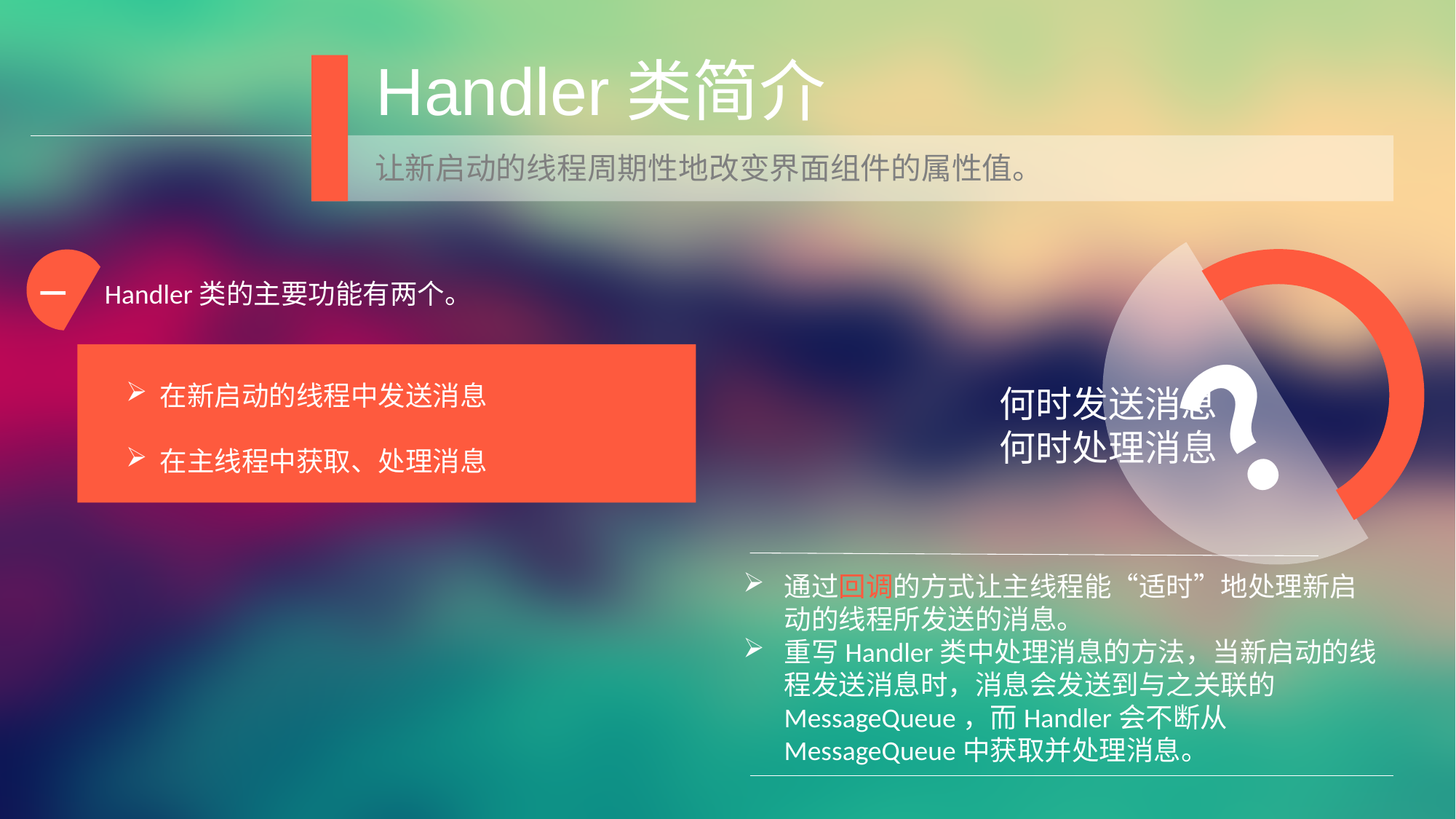

Handler类简介

让新启动的线程周期性地改变界面组件的属性值。

？

一     Handler类的主要功能有两个。

在新启动的线程中发送消息

在主线程中获取、处理消息
何时发送消息
何时处理消息
通过回调的方式让主线程能“适时”地处理新启动的线程所发送的消息。
重写Handler类中处理消息的方法，当新启动的线程发送消息时，消息会发送到与之关联的MessageQueue，而Handler会不断从MessageQueue中获取并处理消息。